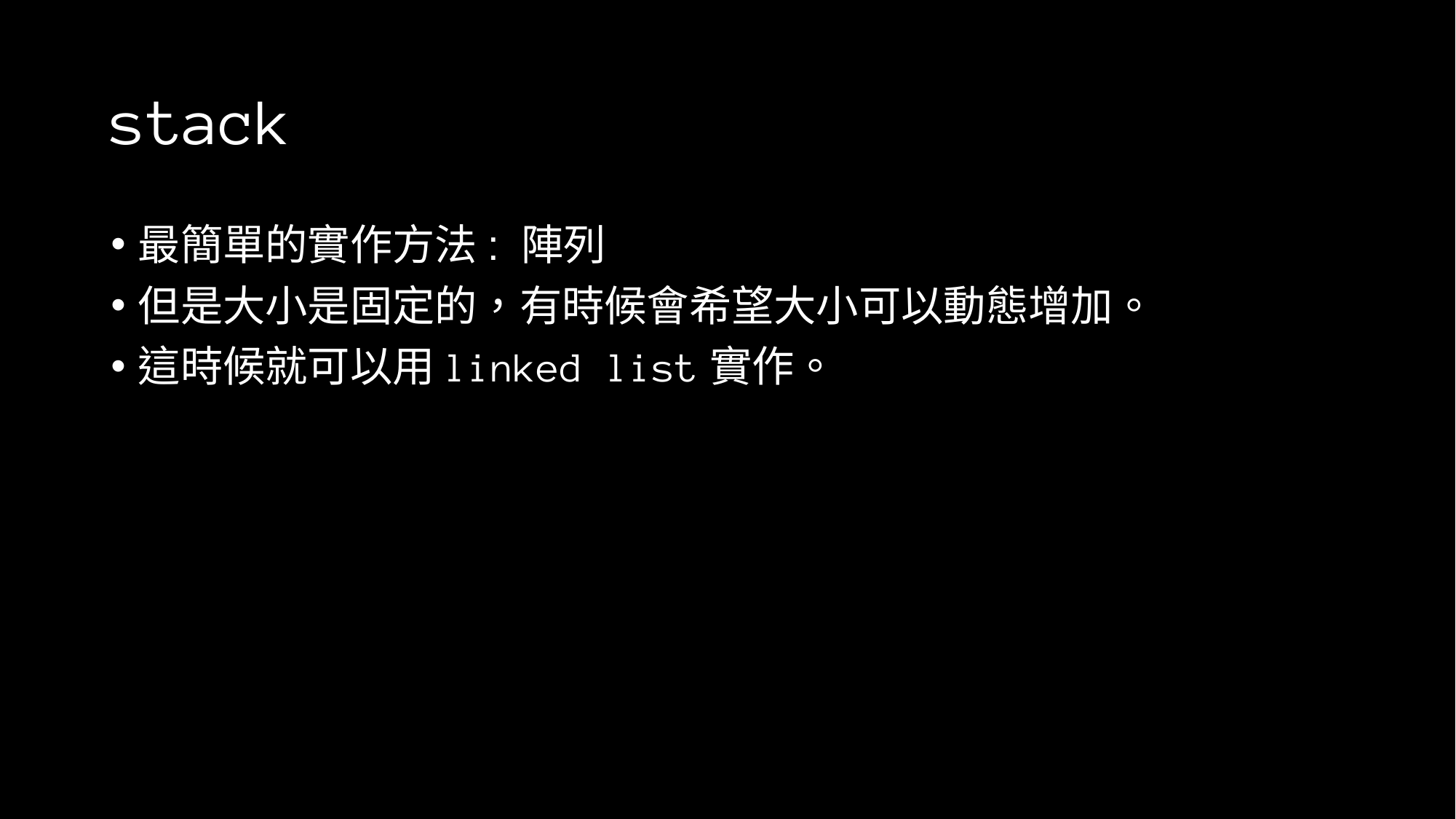

# stack
最簡單的實作方法: 陣列
但是大小是固定的，有時候會希望大小可以動態增加。
這時候就可以用linked list實作。